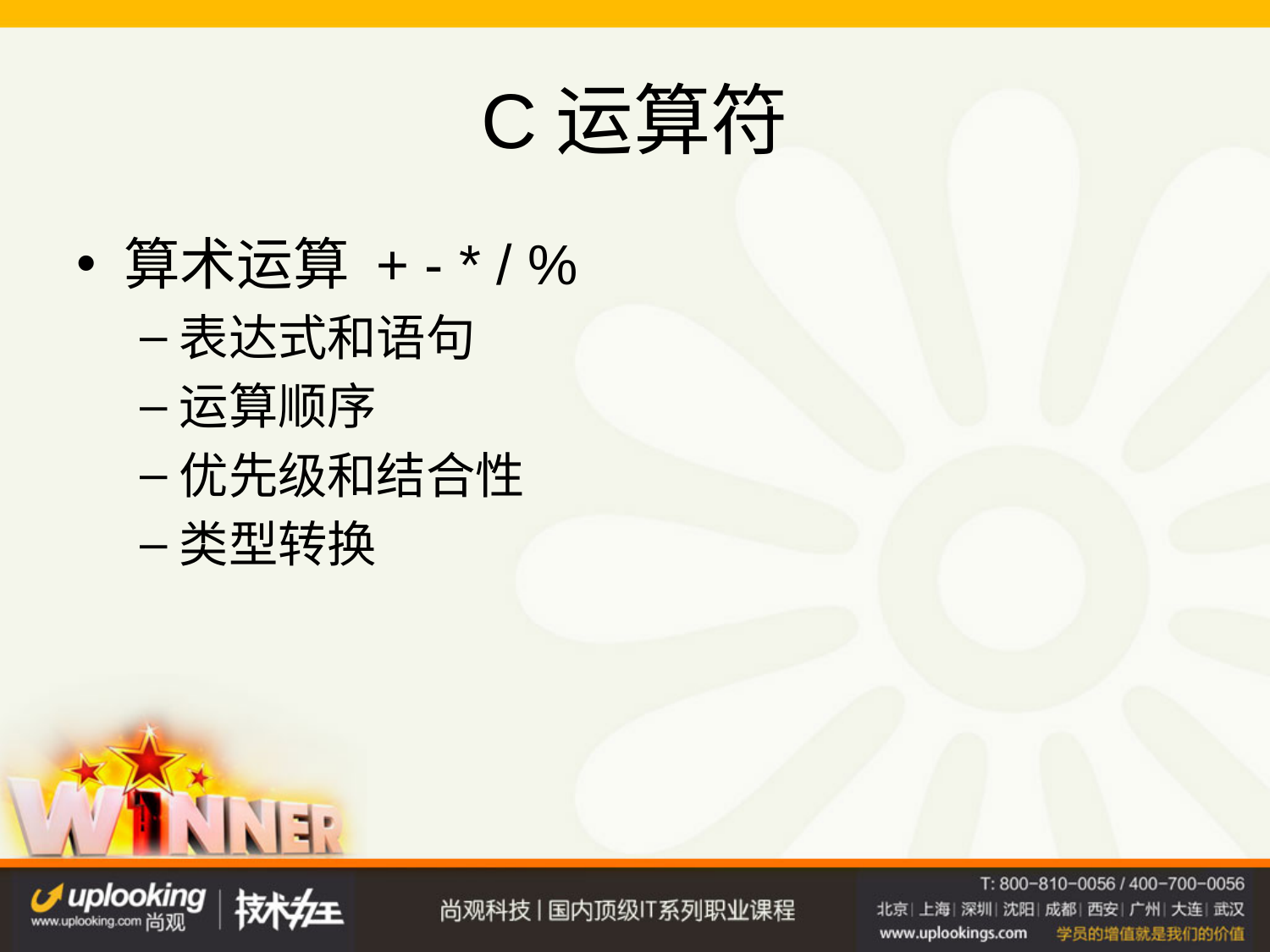

# C运算符
算术运算 + - * / %
表达式和语句
运算顺序
优先级和结合性
类型转换